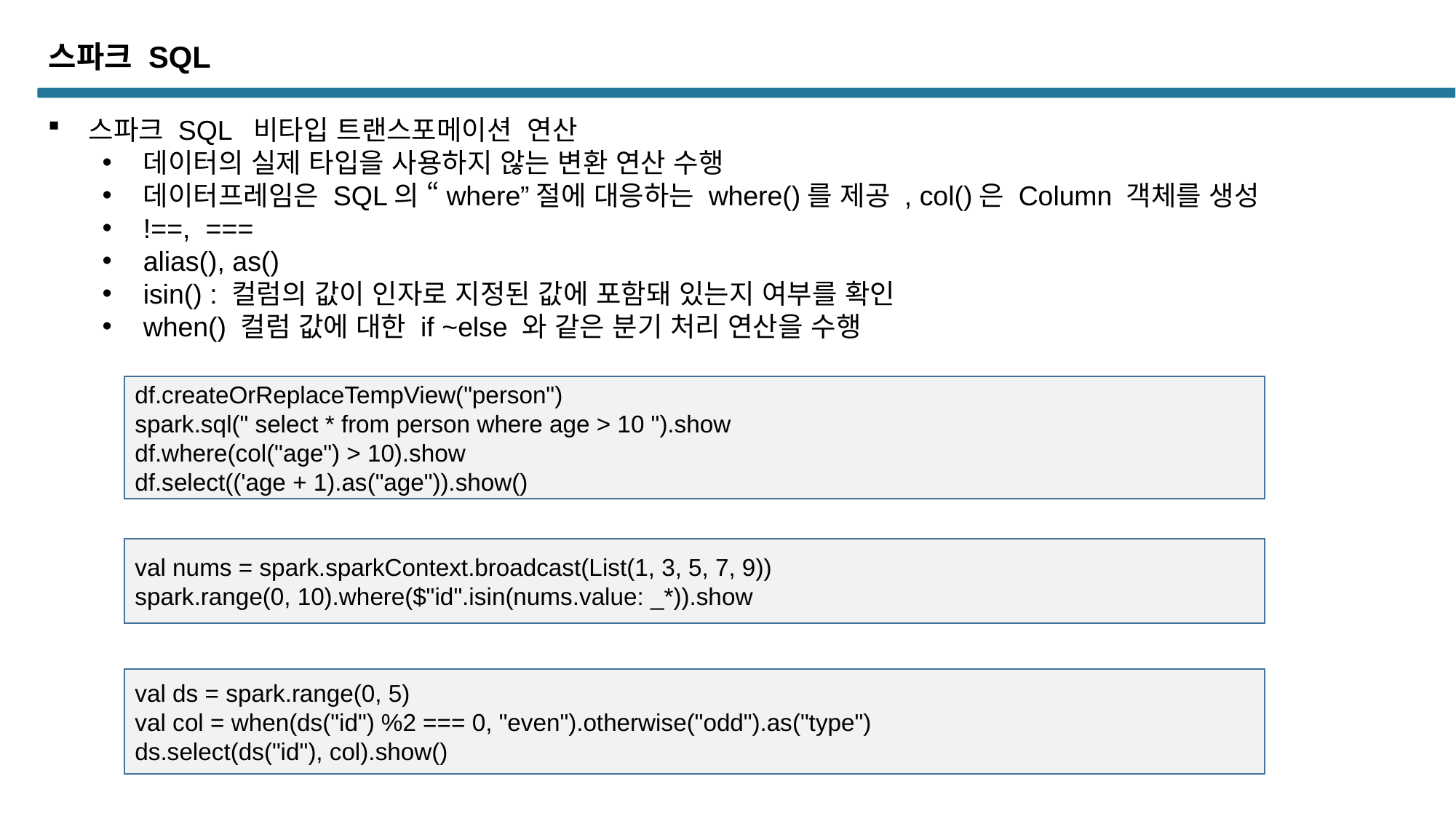

스파크 SQL
스파크 SQL  비타입 트랜스포메이션  연산
데이터의 실제 타입을 사용하지 않는 변환 연산 수행
데이터프레임은 SQL의 “where”절에 대응하는 where()를 제공 , col()은 Column 객체를 생성
!==,  ===
alias(), as()
isin() : 컬럼의 값이 인자로 지정된 값에 포함돼 있는지 여부를 확인
when() 컬럼 값에 대한 if ~else 와 같은 분기 처리 연산을 수행
df.createOrReplaceTempView("person")
spark.sql(" select * from person where age > 10 ").show
df.where(col("age") > 10).show
df.select(('age + 1).as("age")).show()
val nums = spark.sparkContext.broadcast(List(1, 3, 5, 7, 9))
spark.range(0, 10).where($"id".isin(nums.value: _*)).show
val ds = spark.range(0, 5)
val col = when(ds("id") %2 === 0, "even").otherwise("odd").as("type")
ds.select(ds("id"), col).show()